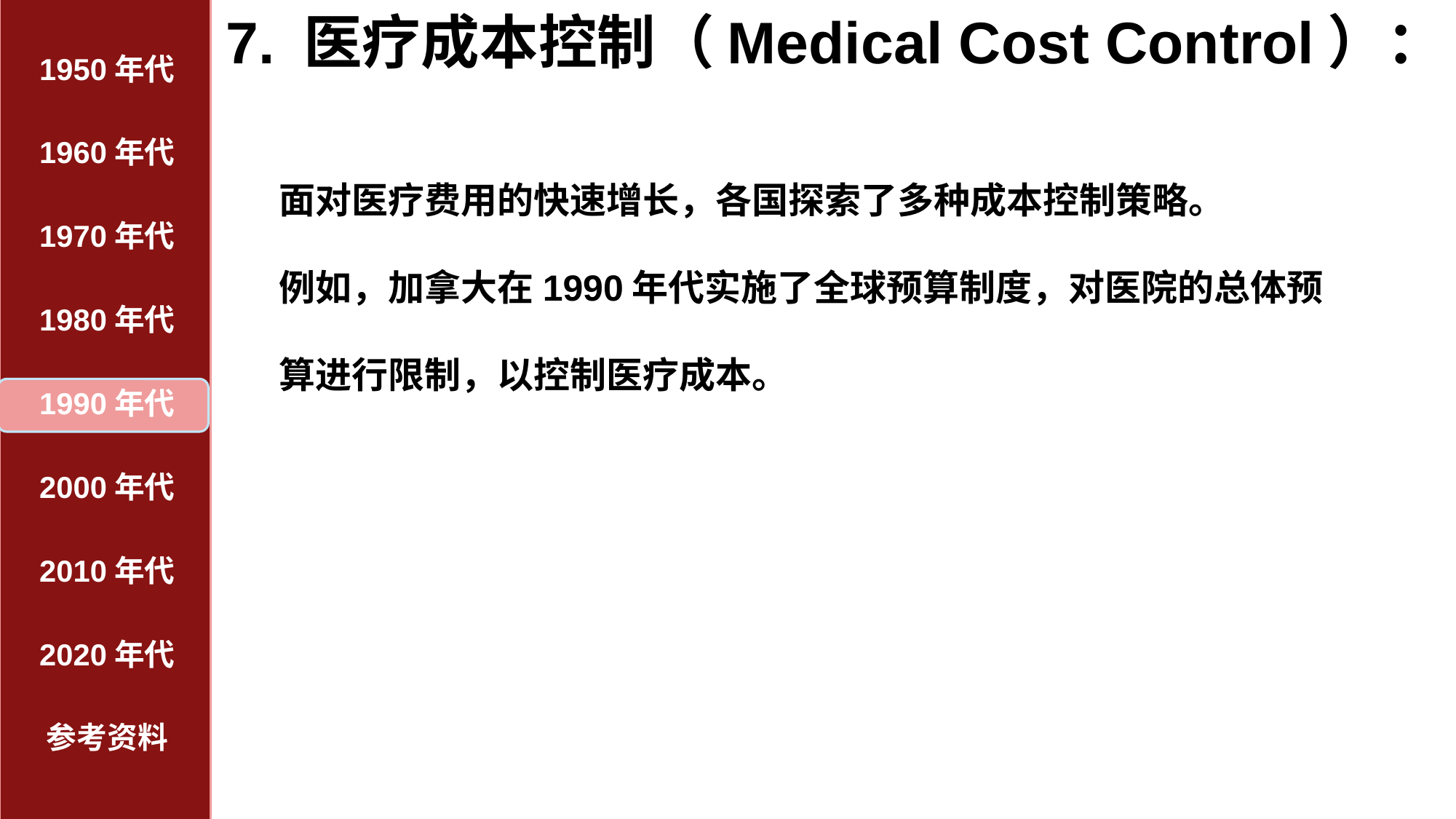

# 7. 医疗成本控制（Medical Cost Control）：

1950年代
1960年代
面对医疗费用的快速增长，各国探索了多种成本控制策略。
例如，加拿大在1990年代实施了全球预算制度，对医院的总体预算进行限制，以控制医疗成本。
1970年代
1980年代

1990年代

2000年代
2010年代
2020年代
参考资料